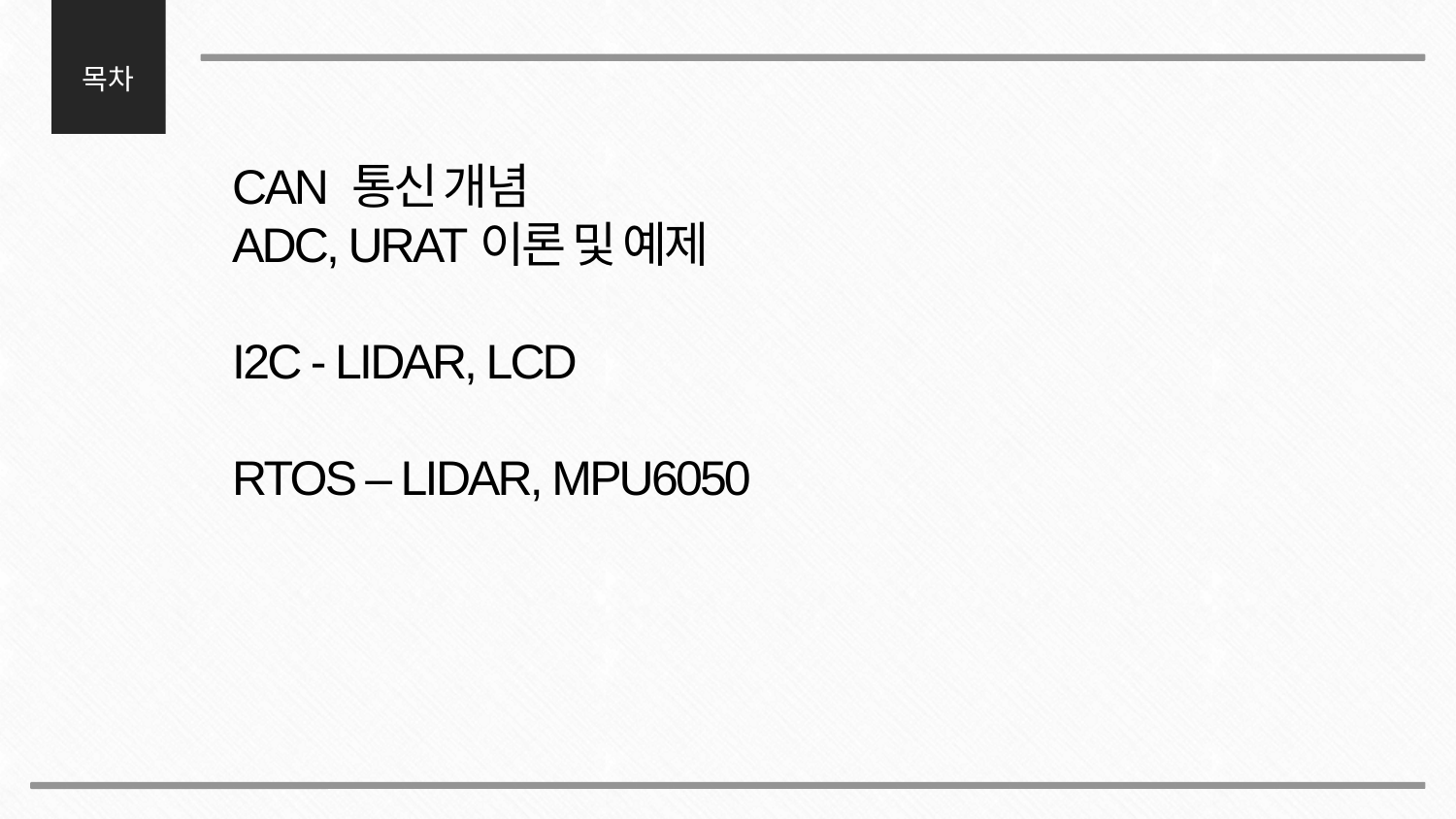

목차

CAN 통신 개념
ADC, URAT이론 및 예제

I2C - LIDAR, LCD

RTOS – LIDAR, MPU6050